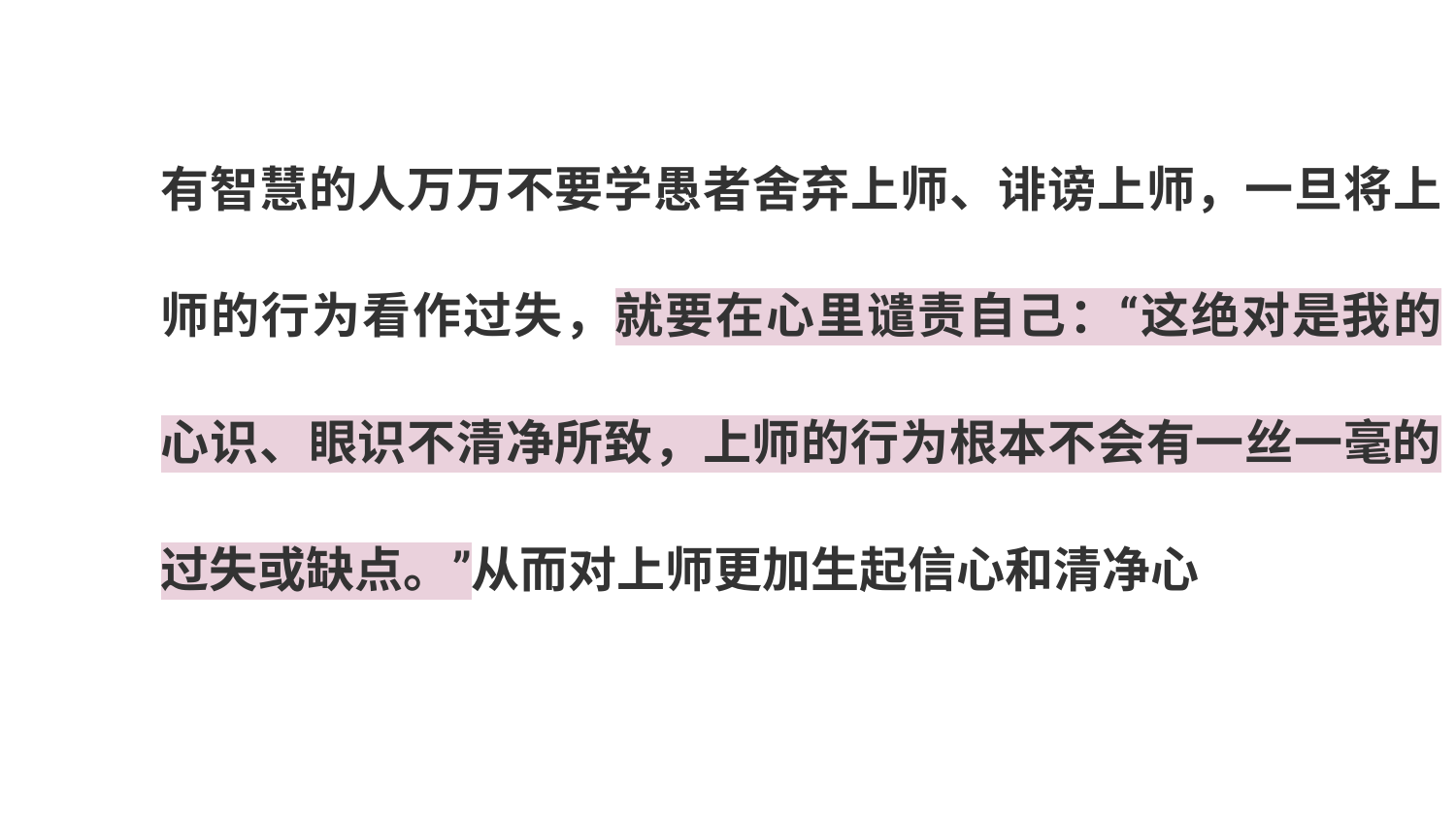

有智慧的人万万不要学愚者舍弃上师、诽谤上师，一旦将上师的行为看作过失，就要在心里谴责自己：“这绝对是我的心识、眼识不清净所致，上师的行为根本不会有一丝一毫的过失或缺点。”从而对上师更加生起信心和清净心